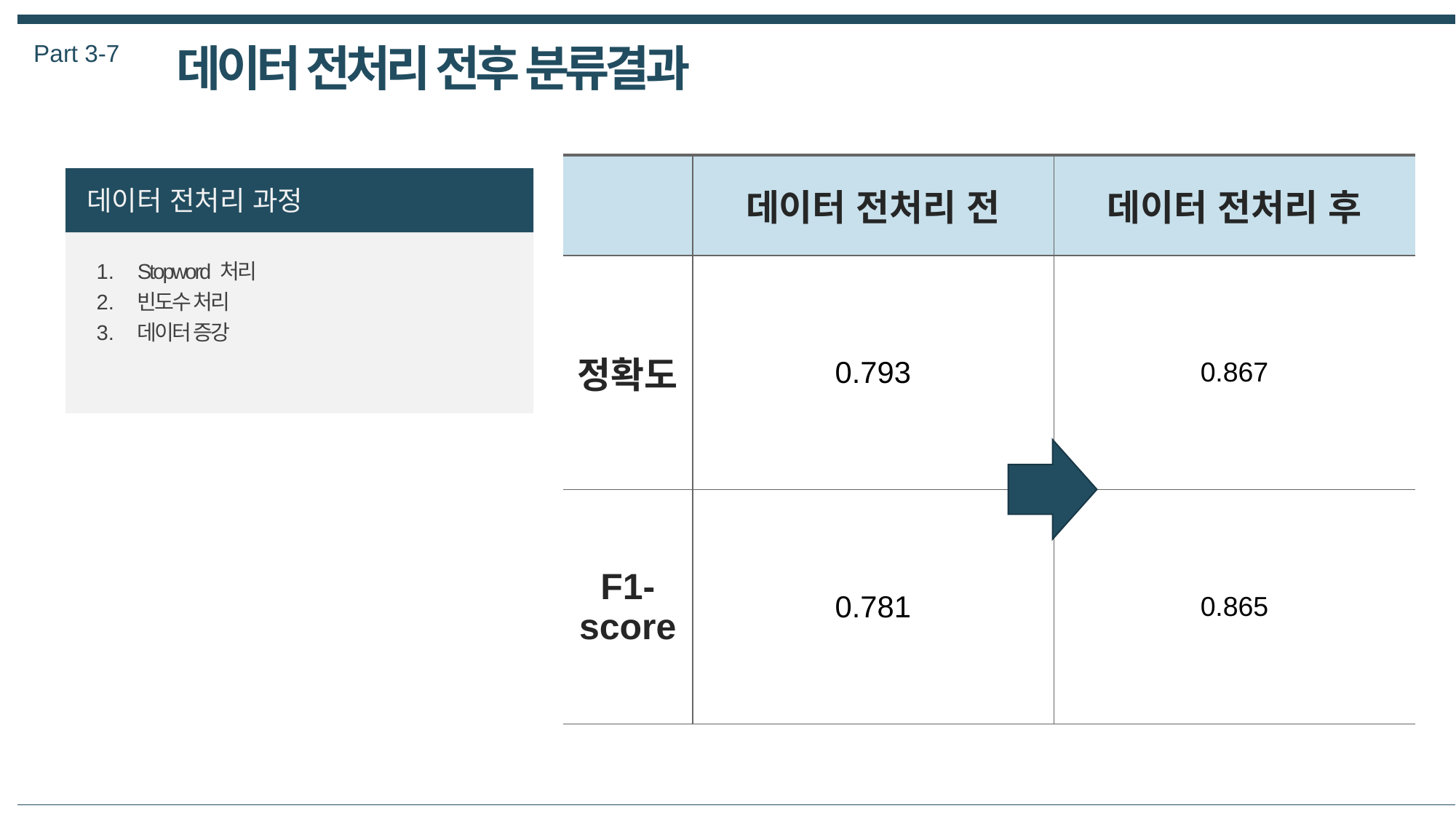

Part 3-7
데이터 전처리 전후 분류결과
|  | 데이터 전처리 전 | 데이터 전처리 후 |
| --- | --- | --- |
| 정확도 | 0.793 | 0.867 |
| F1-score | 0.781 | 0.865 |

데이터 전처리 과정
Stopword 처리
빈도수 처리
데이터 증강